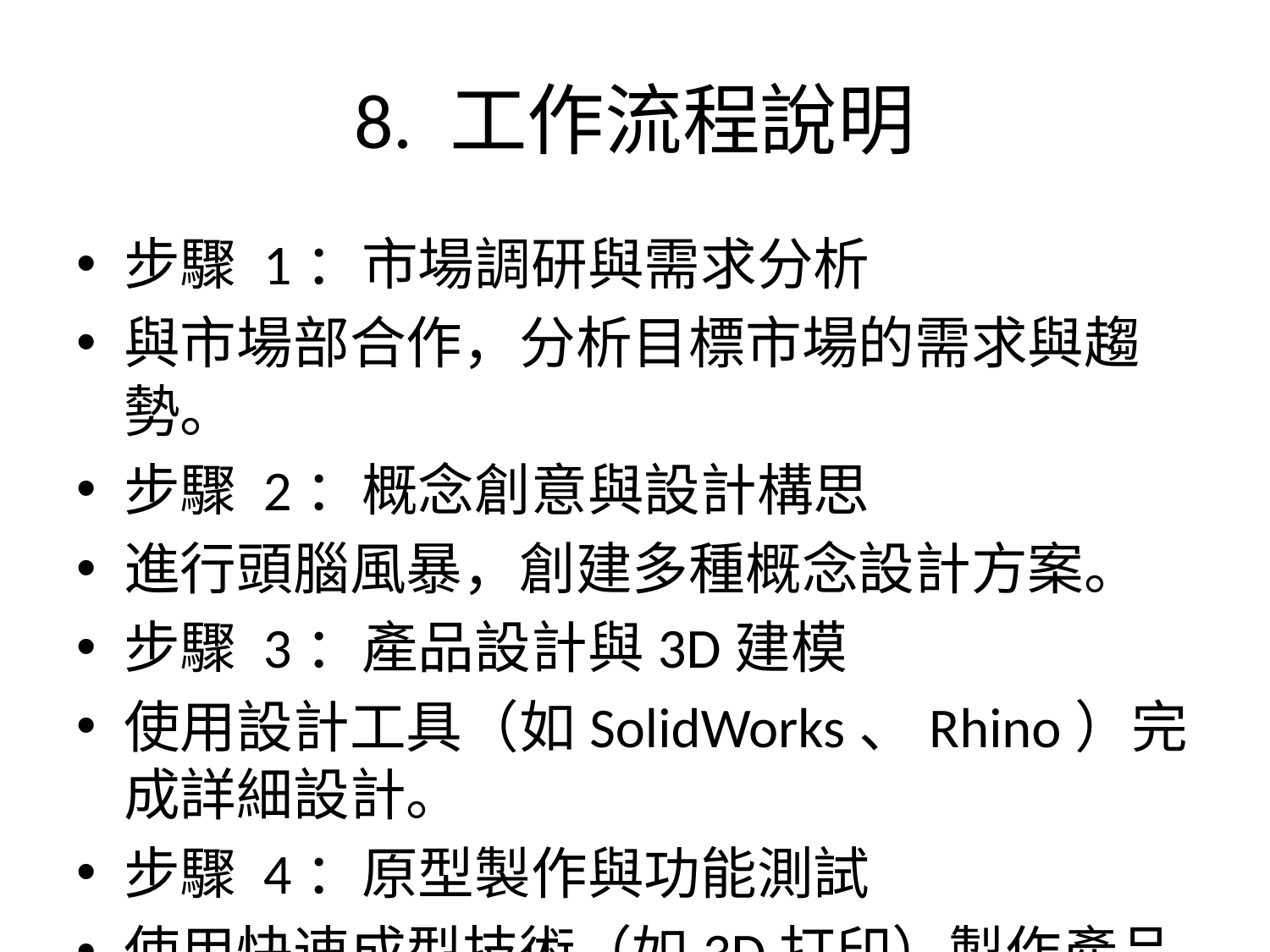

# 8. 工作流程說明
步驟 1：市場調研與需求分析
與市場部合作，分析目標市場的需求與趨勢。
步驟 2：概念創意與設計構思
進行頭腦風暴，創建多種概念設計方案。
步驟 3：產品設計與3D建模
使用設計工具（如SolidWorks、Rhino）完成詳細設計。
步驟 4：原型製作與功能測試
使用快速成型技術（如3D打印）製作產品原型。
步驟 5：設計優化與批量生產
根據測試結果優化產品設計，確保其穩定性與實用性。
步驟 6：市場推廣與用戶反饋
配合行銷團隊，設計產品包裝與推廣材料。